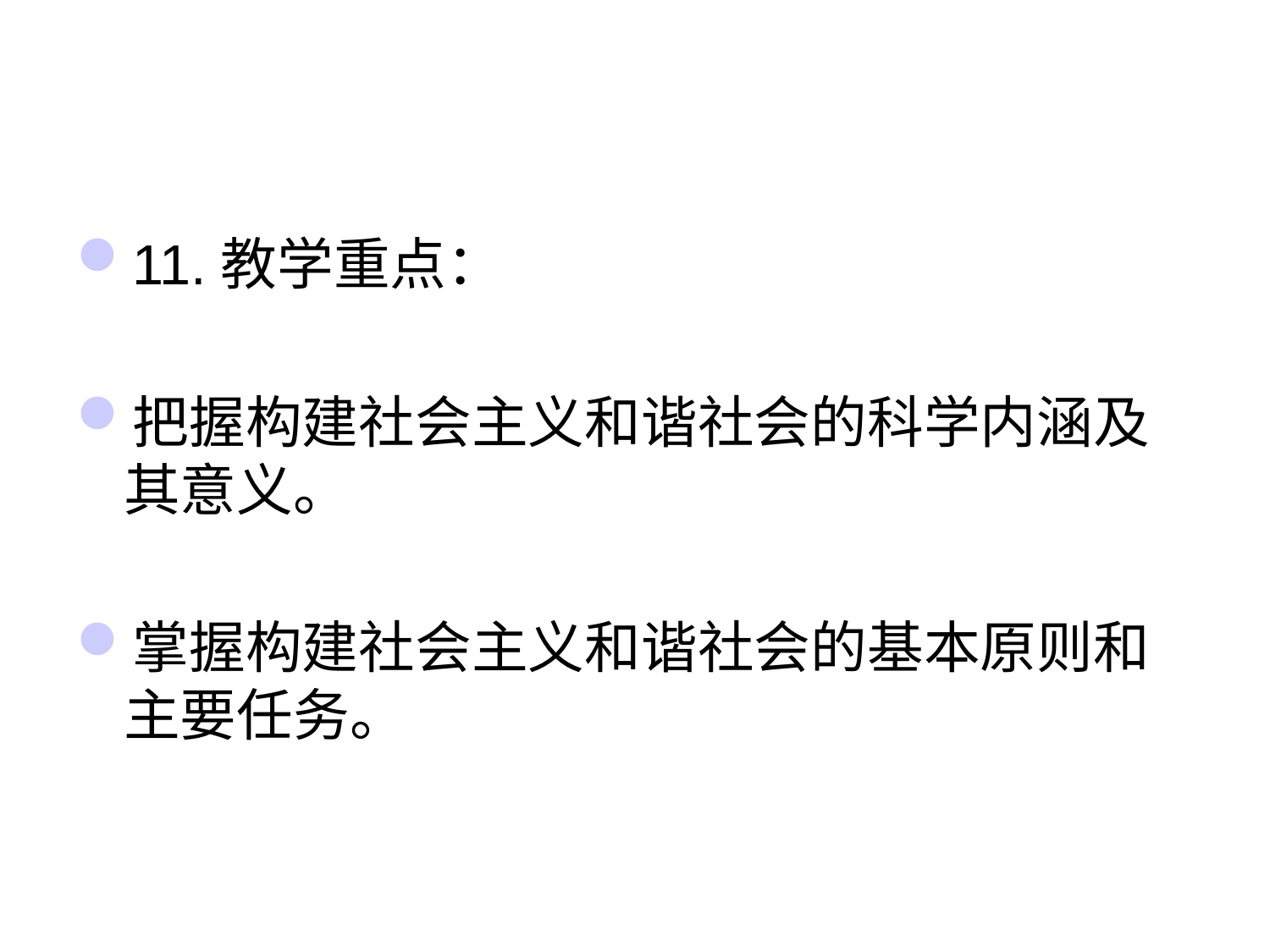

#
11.教学重点：

把握构建社会主义和谐社会的科学内涵及其意义。

掌握构建社会主义和谐社会的基本原则和主要任务。